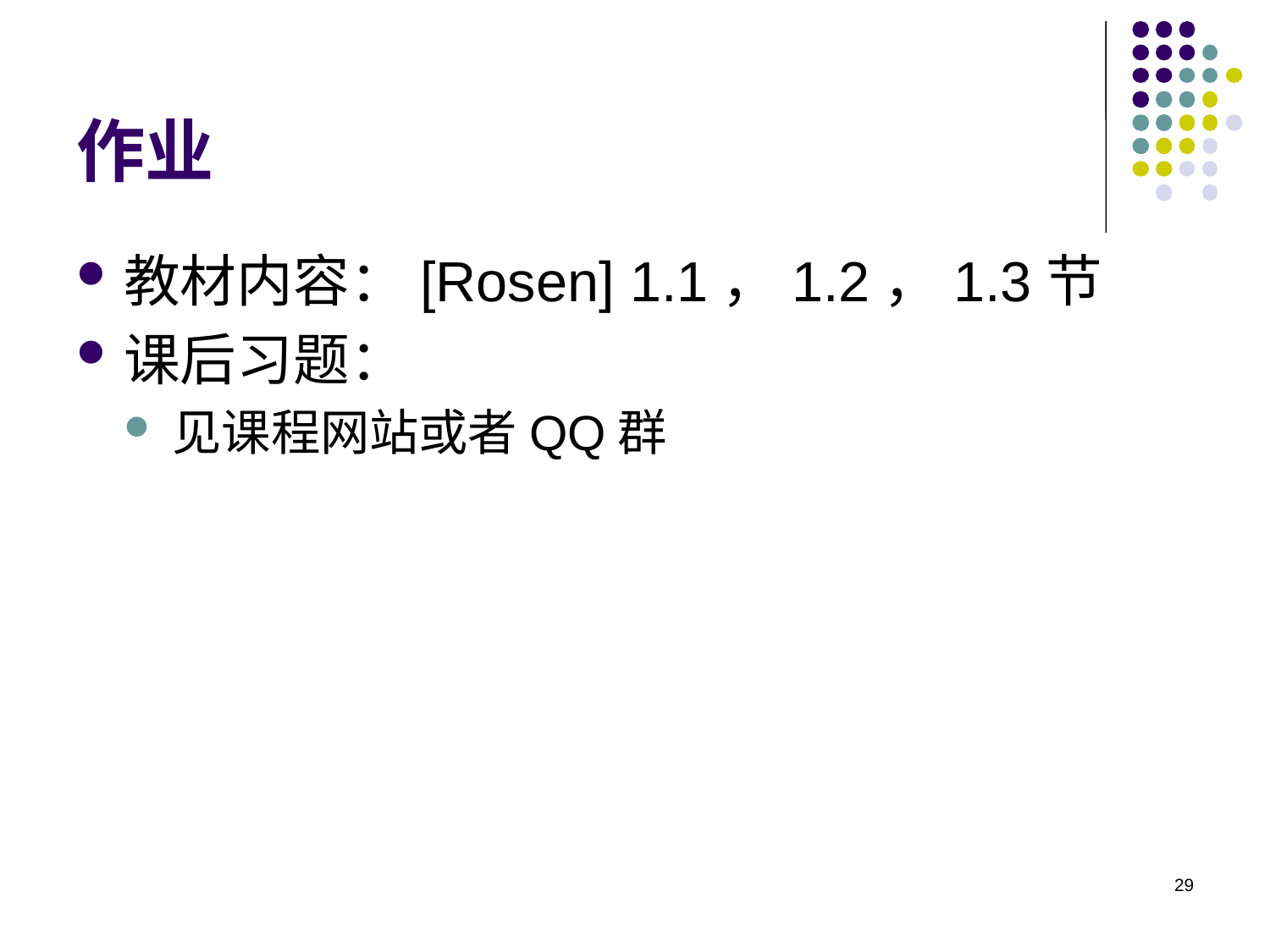

# 作业
教材内容：[Rosen] 1.1，1.2，1.3节
课后习题：
见课程网站或者QQ群
29